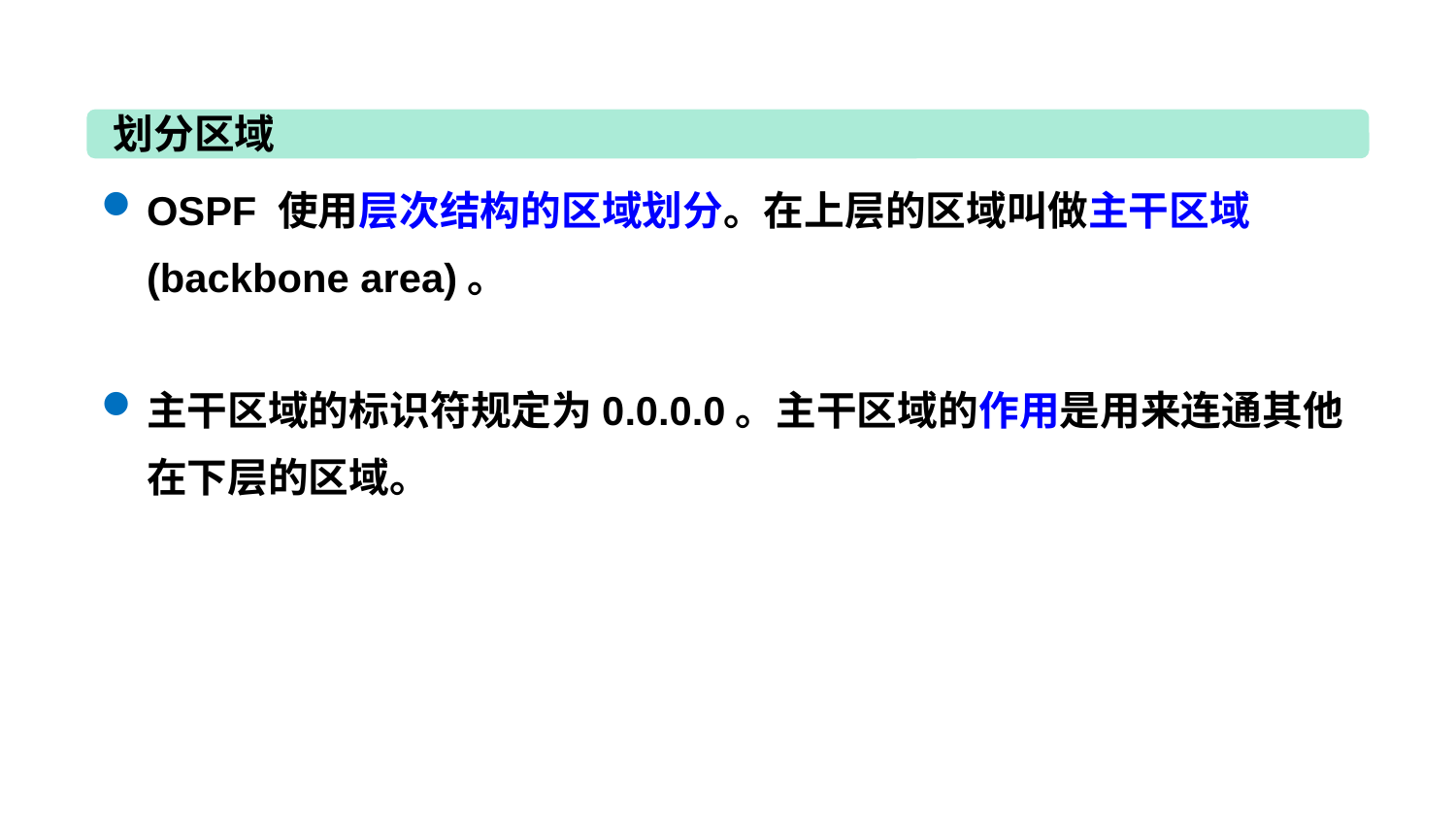

划分区域

OSPF 使用层次结构的区域划分。在上层的区域叫做主干区域 (backbone area)。

主干区域的标识符规定为0.0.0.0。主干区域的作用是用来连通其他在下层的区域。
174